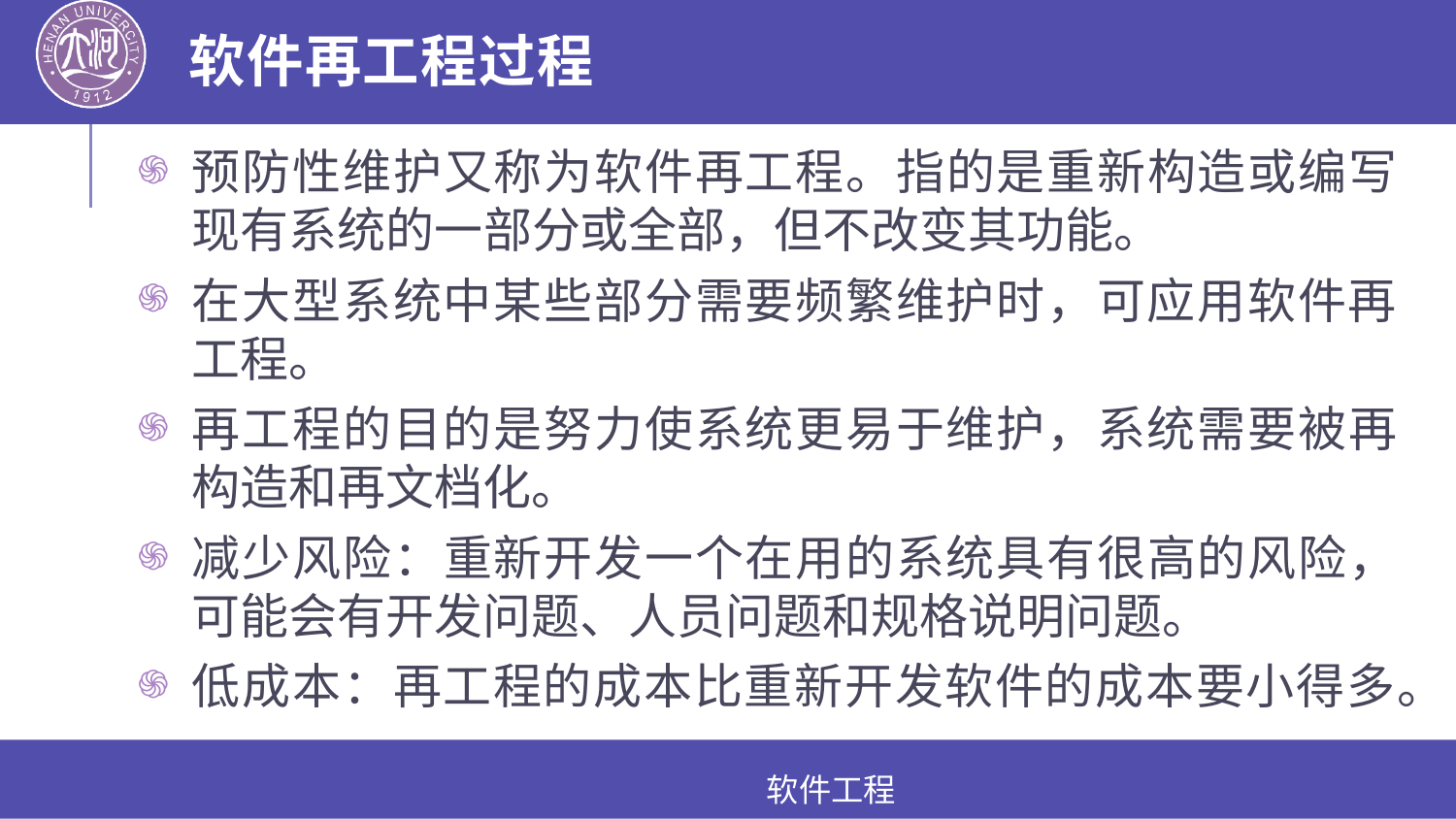

# 软件再工程过程
预防性维护又称为软件再工程。指的是重新构造或编写现有系统的一部分或全部，但不改变其功能。
在大型系统中某些部分需要频繁维护时，可应用软件再工程。
再工程的目的是努力使系统更易于维护，系统需要被再构造和再文档化。
减少风险：重新开发一个在用的系统具有很高的风险，可能会有开发问题、人员问题和规格说明问题。
低成本：再工程的成本比重新开发软件的成本要小得多。

软件工程
35